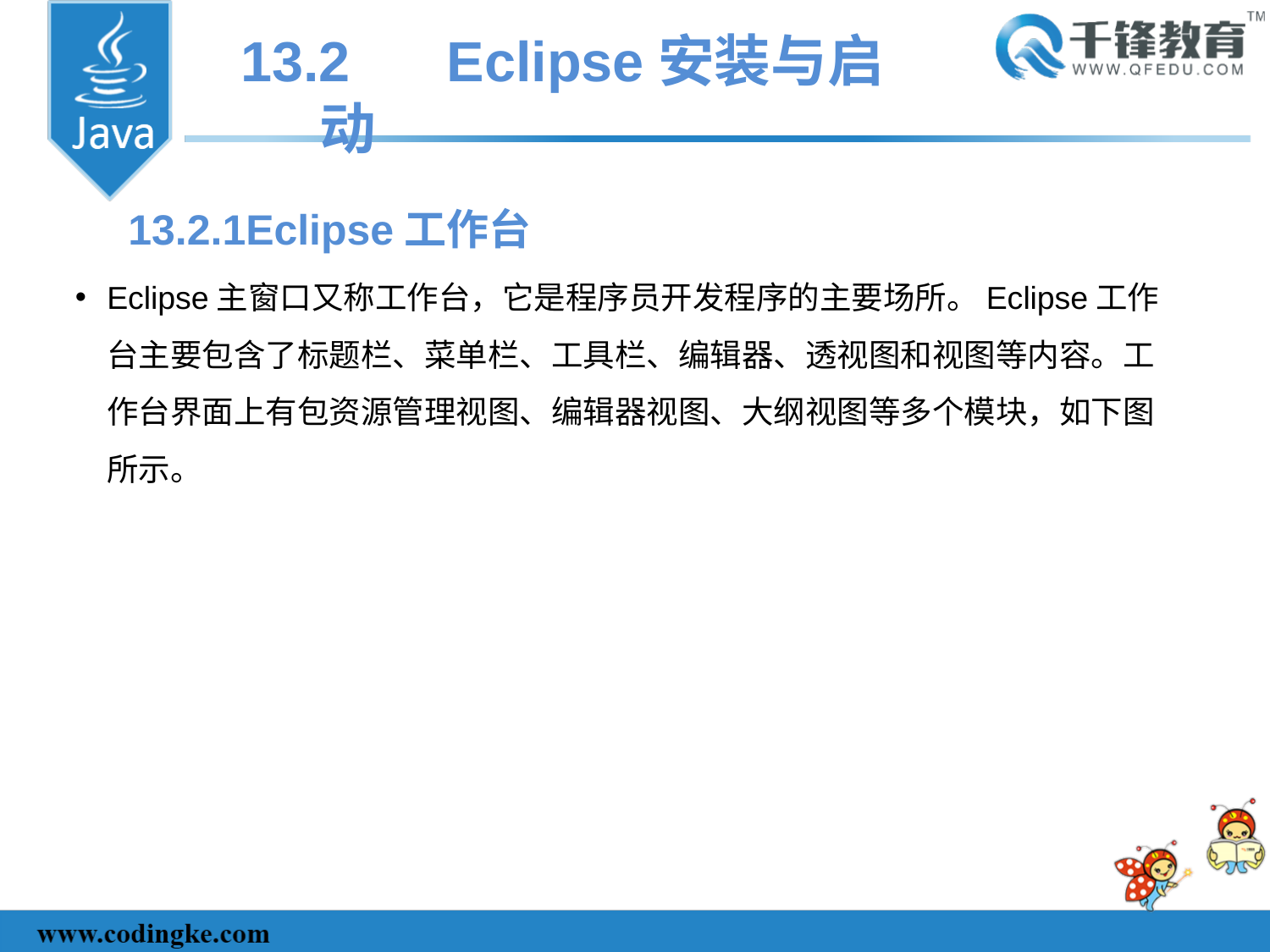

13.2	Eclipse安装与启动
13.2.1Eclipse工作台

Eclipse主窗口又称工作台，它是程序员开发程序的主要场所。Eclipse工作台主要包含了标题栏、菜单栏、工具栏、编辑器、透视图和视图等内容。工作台界面上有包资源管理视图、编辑器视图、大纲视图等多个模块，如下图所示。